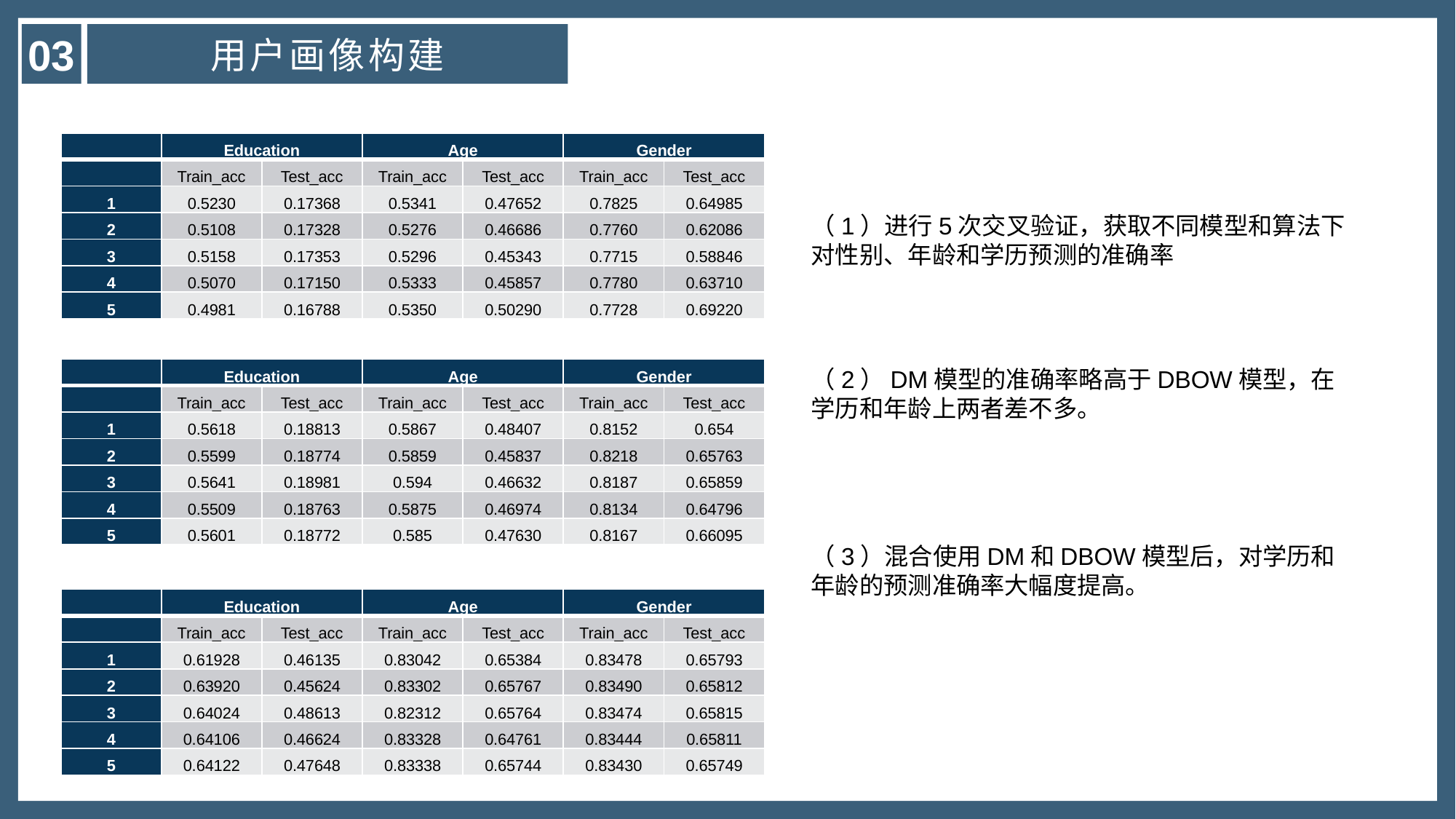

03
用户画像构建
|  | Education |  | Age |  | Gender |  |
| --- | --- | --- | --- | --- | --- | --- |
|  | Train\_acc | Test\_acc | Train\_acc | Test\_acc | Train\_acc | Test\_acc |
| 1 | 0.5230 | 0.17368 | 0.5341 | 0.47652 | 0.7825 | 0.64985 |
| 2 | 0.5108 | 0.17328 | 0.5276 | 0.46686 | 0.7760 | 0.62086 |
| 3 | 0.5158 | 0.17353 | 0.5296 | 0.45343 | 0.7715 | 0.58846 |
| 4 | 0.5070 | 0.17150 | 0.5333 | 0.45857 | 0.7780 | 0.63710 |
| 5 | 0.4981 | 0.16788 | 0.5350 | 0.50290 | 0.7728 | 0.69220 |
（1）进行5次交叉验证，获取不同模型和算法下对性别、年龄和学历预测的准确率
|  | Education |  | Age |  | Gender |  |
| --- | --- | --- | --- | --- | --- | --- |
|  | Train\_acc | Test\_acc | Train\_acc | Test\_acc | Train\_acc | Test\_acc |
| 1 | 0.5618 | 0.18813 | 0.5867 | 0.48407 | 0.8152 | 0.654 |
| 2 | 0.5599 | 0.18774 | 0.5859 | 0.45837 | 0.8218 | 0.65763 |
| 3 | 0.5641 | 0.18981 | 0.594 | 0.46632 | 0.8187 | 0.65859 |
| 4 | 0.5509 | 0.18763 | 0.5875 | 0.46974 | 0.8134 | 0.64796 |
| 5 | 0.5601 | 0.18772 | 0.585 | 0.47630 | 0.8167 | 0.66095 |
（2）DM模型的准确率略高于DBOW模型，在学历和年龄上两者差不多。
（3）混合使用DM和DBOW模型后，对学历和年龄的预测准确率大幅度提高。
|  | Education |  | Age |  | Gender |  |
| --- | --- | --- | --- | --- | --- | --- |
|  | Train\_acc | Test\_acc | Train\_acc | Test\_acc | Train\_acc | Test\_acc |
| 1 | 0.61928 | 0.46135 | 0.83042 | 0.65384 | 0.83478 | 0.65793 |
| 2 | 0.63920 | 0.45624 | 0.83302 | 0.65767 | 0.83490 | 0.65812 |
| 3 | 0.64024 | 0.48613 | 0.82312 | 0.65764 | 0.83474 | 0.65815 |
| 4 | 0.64106 | 0.46624 | 0.83328 | 0.64761 | 0.83444 | 0.65811 |
| 5 | 0.64122 | 0.47648 | 0.83338 | 0.65744 | 0.83430 | 0.65749 |